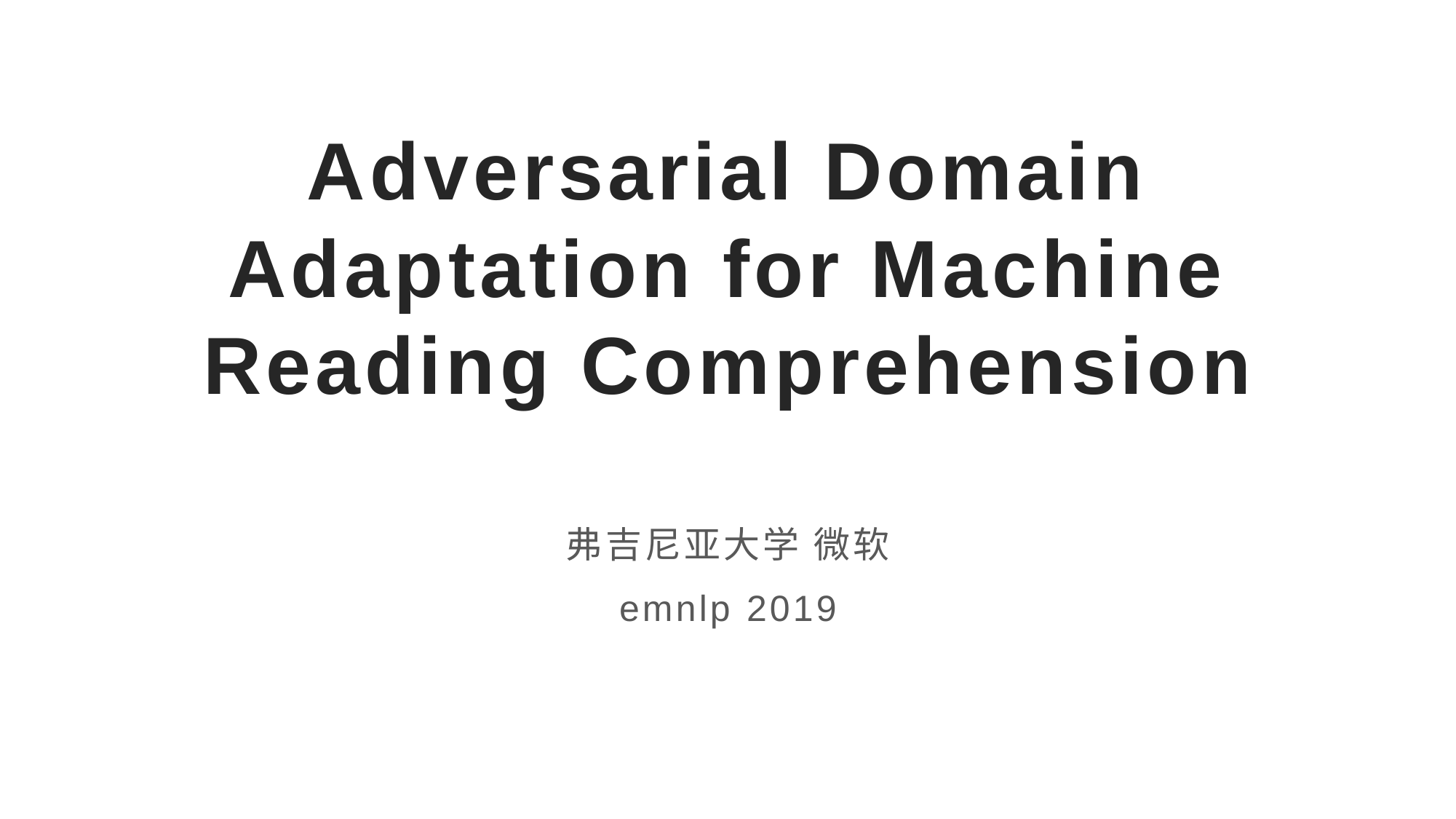

# Adversarial Domain Adaptation for Machine Reading Comprehension
弗吉尼亚大学 微软
emnlp 2019